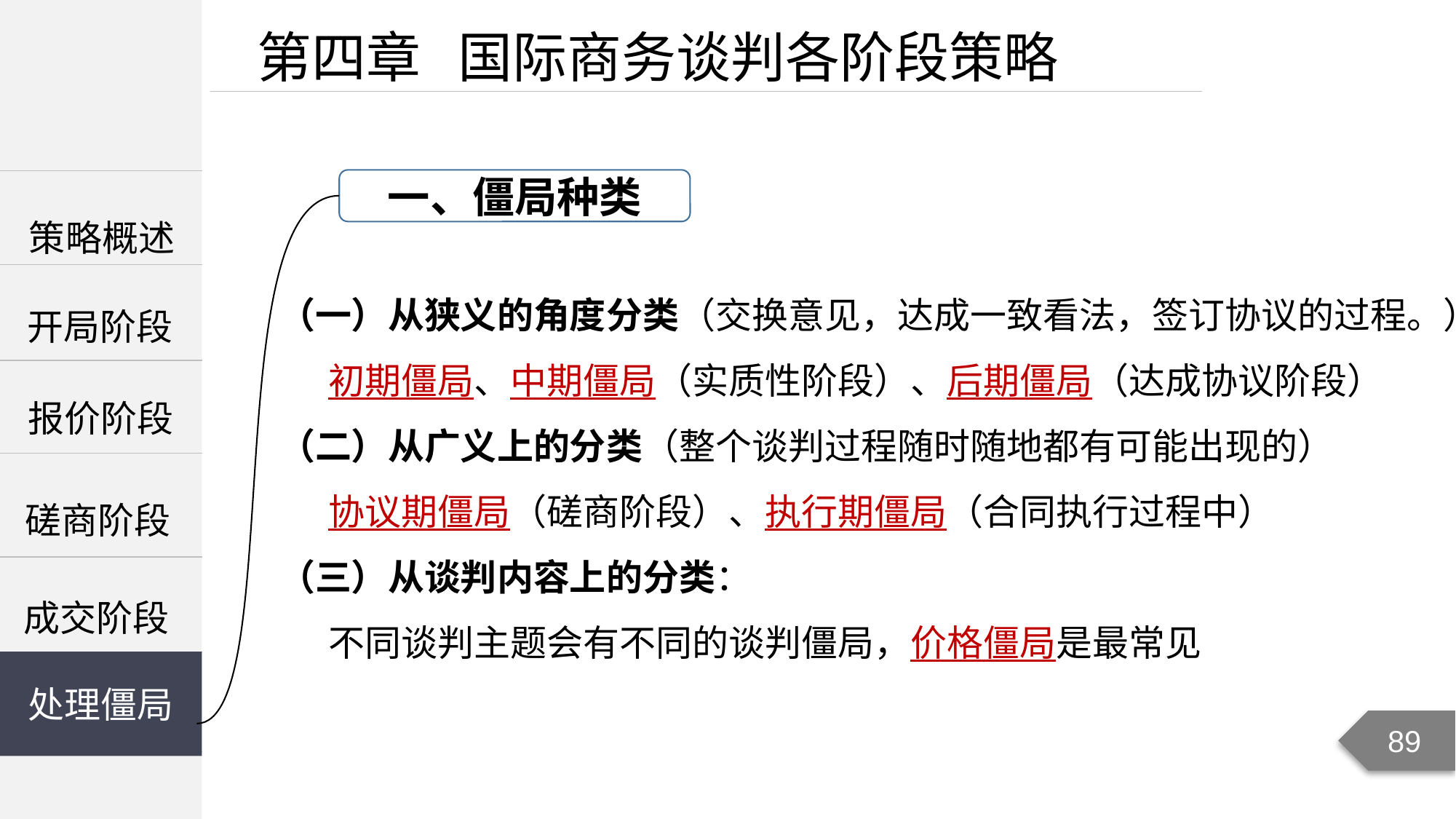

第四章   国际商务谈判各阶段策略
一、僵局种类
|  |
| --- |
|  |
|  |
策略概述
（一）从狭义的角度分类（交换意见，达成一致看法，签订协议的过程。）
     初期僵局、中期僵局（实质性阶段）、后期僵局（达成协议阶段）
（二）从广义上的分类（整个谈判过程随时随地都有可能出现的）
     协议期僵局（磋商阶段）、执行期僵局（合同执行过程中）
（三）从谈判内容上的分类：
     不同谈判主题会有不同的谈判僵局，价格僵局是最常见
开局阶段
报价阶段

磋商阶段

成交阶段

处理僵局
处理僵局
89